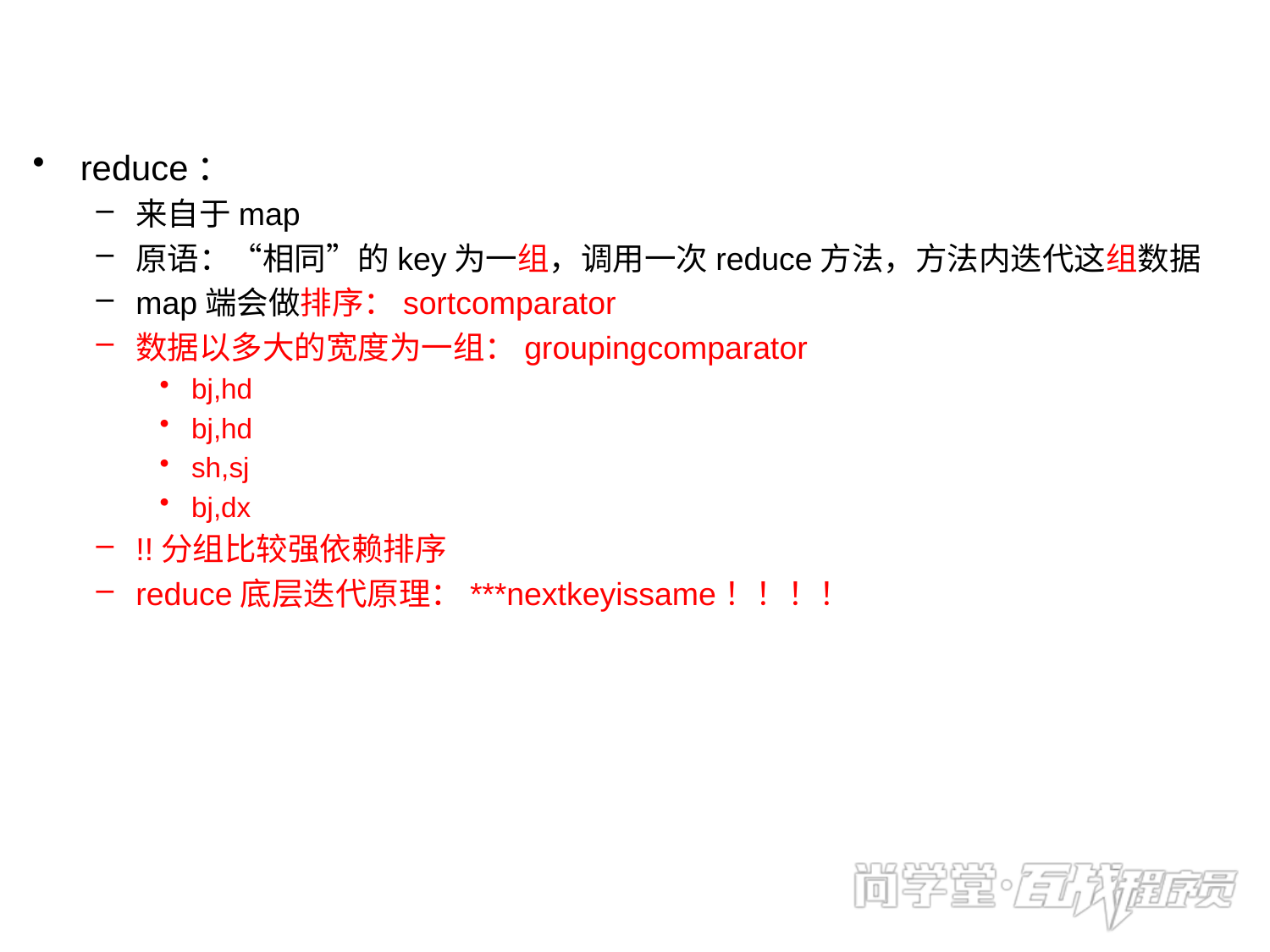

reduce：
来自于map
原语：“相同”的key为一组，调用一次reduce方法，方法内迭代这组数据
map端会做排序：sortcomparator
数据以多大的宽度为一组：groupingcomparator
bj,hd
bj,hd
sh,sj
bj,dx
!!分组比较强依赖排序
reduce底层迭代原理：***nextkeyissame！！！！